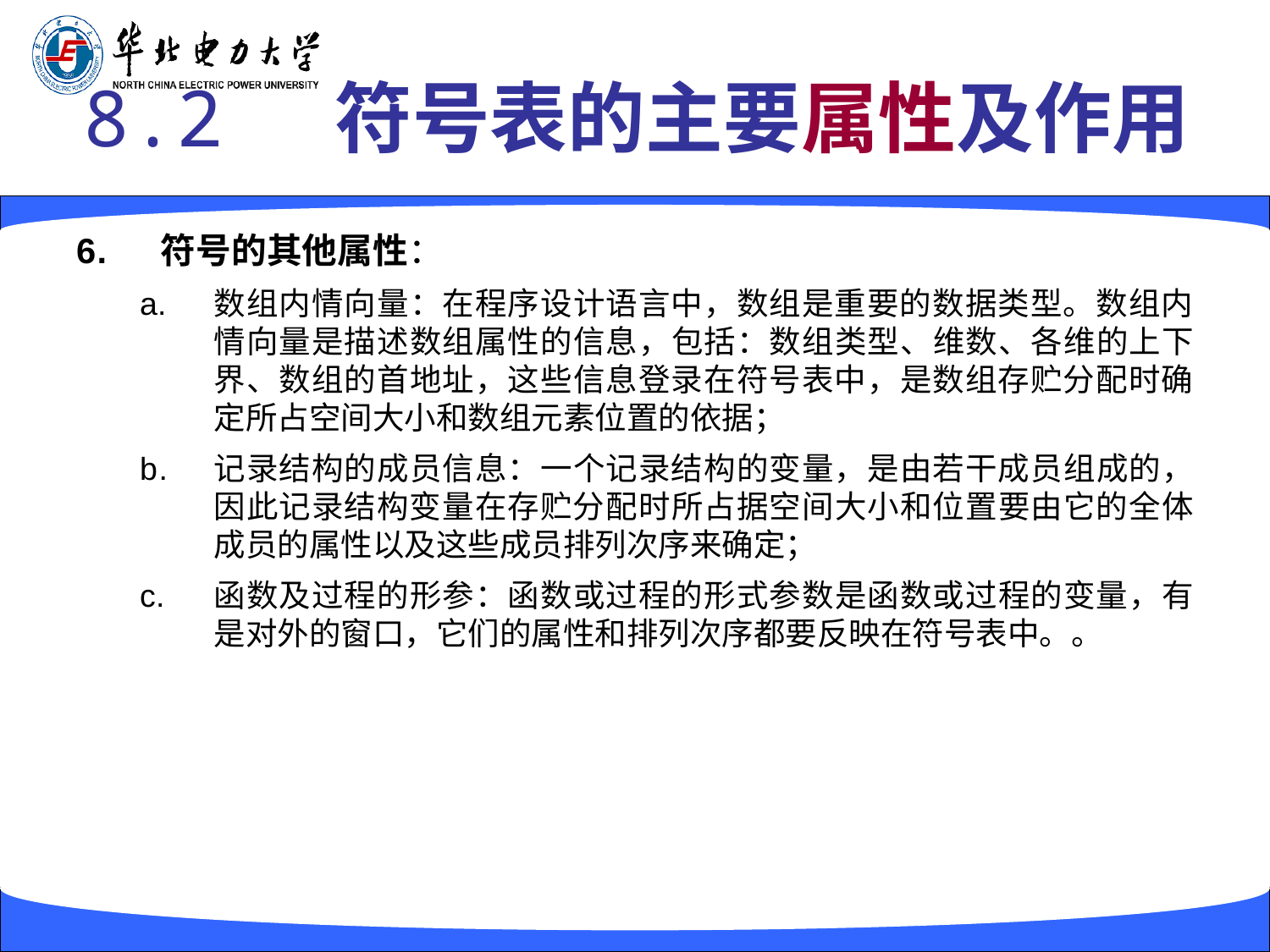

# 8.2  符号表的主要属性及作用
符号的其他属性：
数组内情向量：在程序设计语言中，数组是重要的数据类型。数组内情向量是描述数组属性的信息，包括：数组类型、维数、各维的上下界、数组的首地址，这些信息登录在符号表中，是数组存贮分配时确定所占空间大小和数组元素位置的依据；
记录结构的成员信息：一个记录结构的变量，是由若干成员组成的，因此记录结构变量在存贮分配时所占据空间大小和位置要由它的全体成员的属性以及这些成员排列次序来确定；
函数及过程的形参：函数或过程的形式参数是函数或过程的变量，有是对外的窗口，它们的属性和排列次序都要反映在符号表中。。